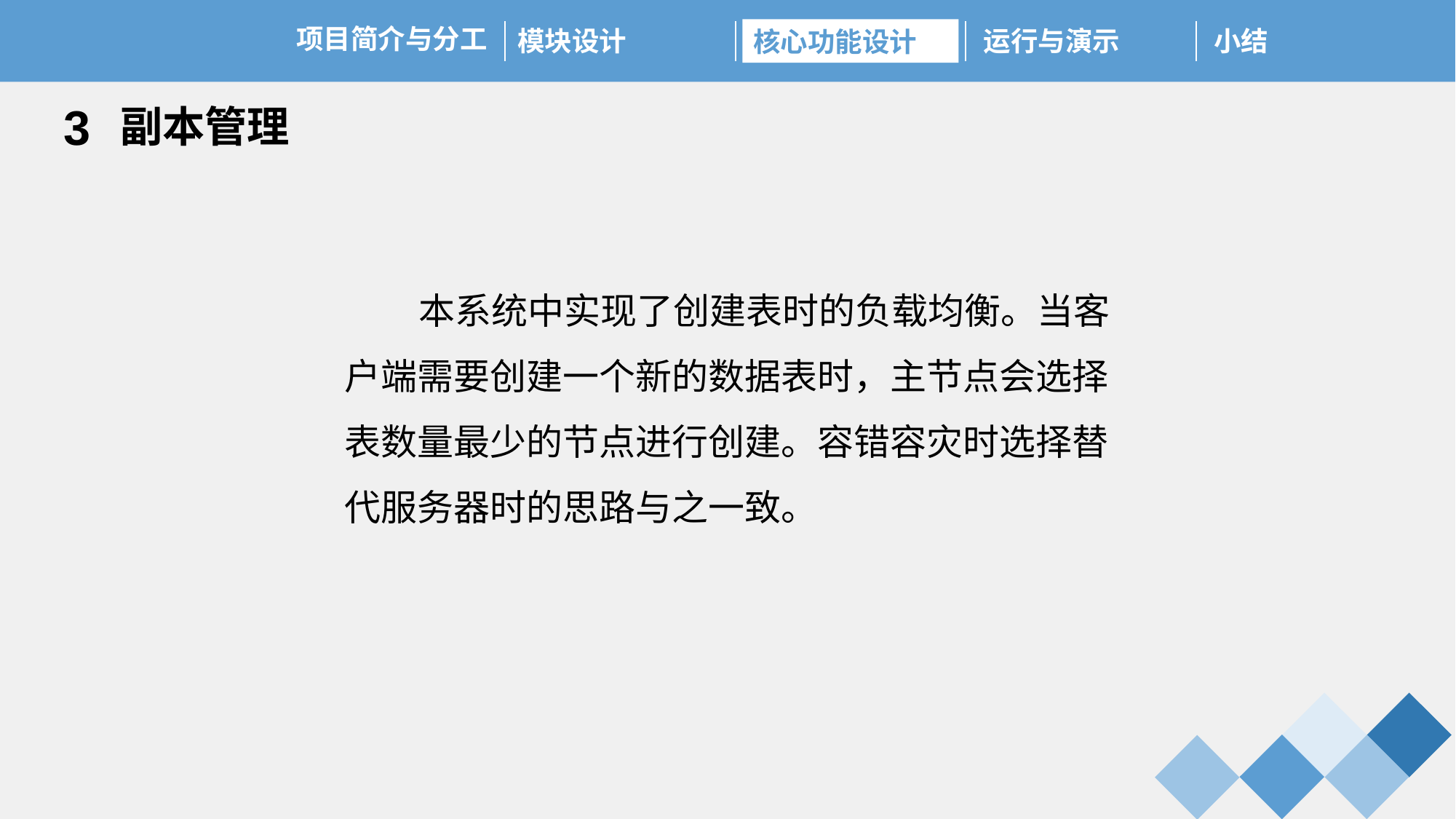

项目简介与分工
模块设计
运行与演示
小结
核心功能设计
3
 副本管理
        本系统中实现了创建表时的负载均衡。当客户端需要创建一个新的数据表时，主节点会选择表数量最少的节点进行创建。容错容灾时选择替代服务器时的思路与之一致。